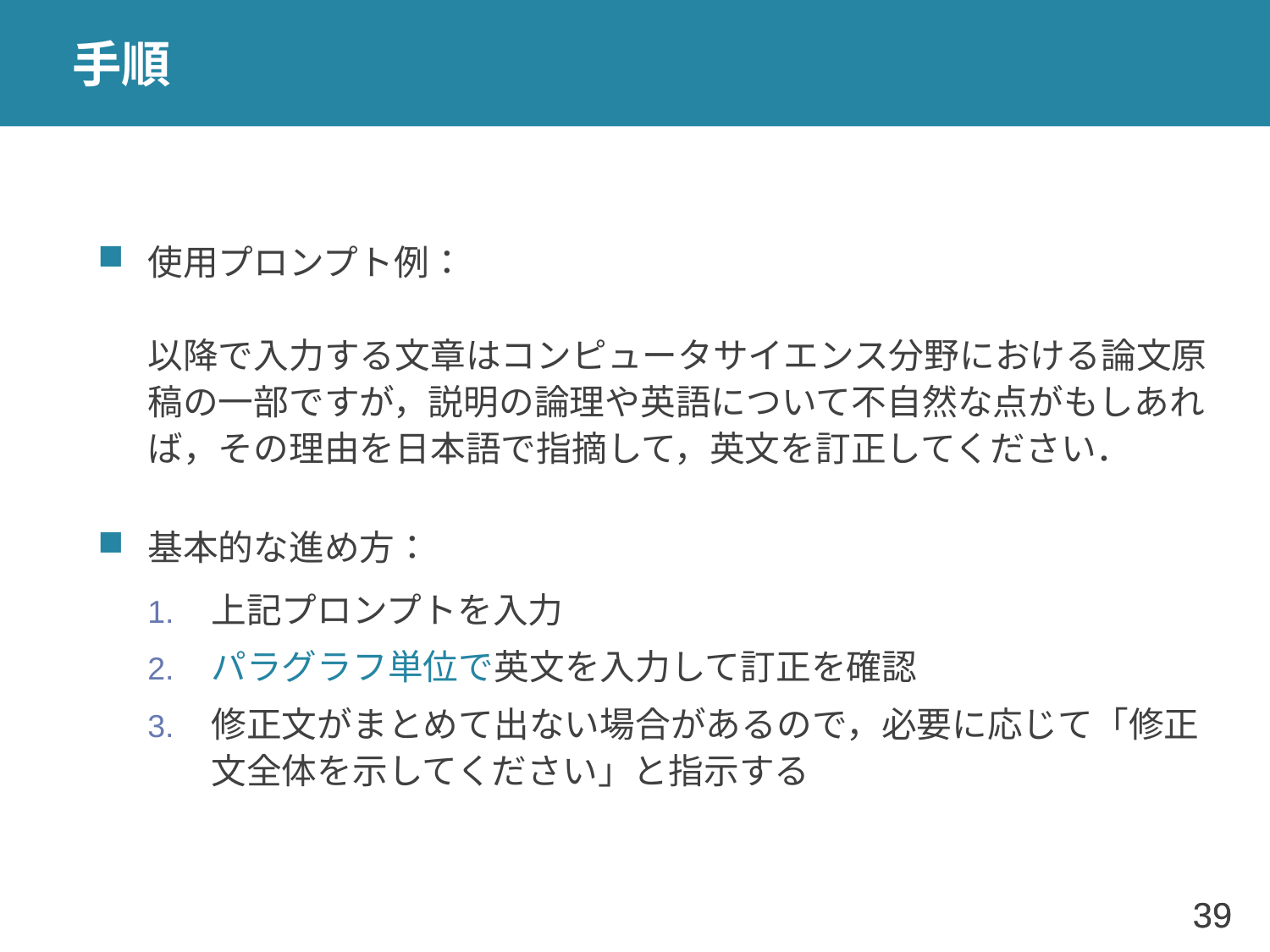

# 手順
使用プロンプト例：
以降で入力する文章はコンピュータサイエンス分野における論文原稿の一部ですが，説明の論理や英語について不自然な点がもしあれば，その理由を日本語で指摘して，英文を訂正してください．
基本的な進め方：
上記プロンプトを入力
パラグラフ単位で英文を入力して訂正を確認
修正文がまとめて出ない場合があるので，必要に応じて「修正文全体を示してください」と指示する